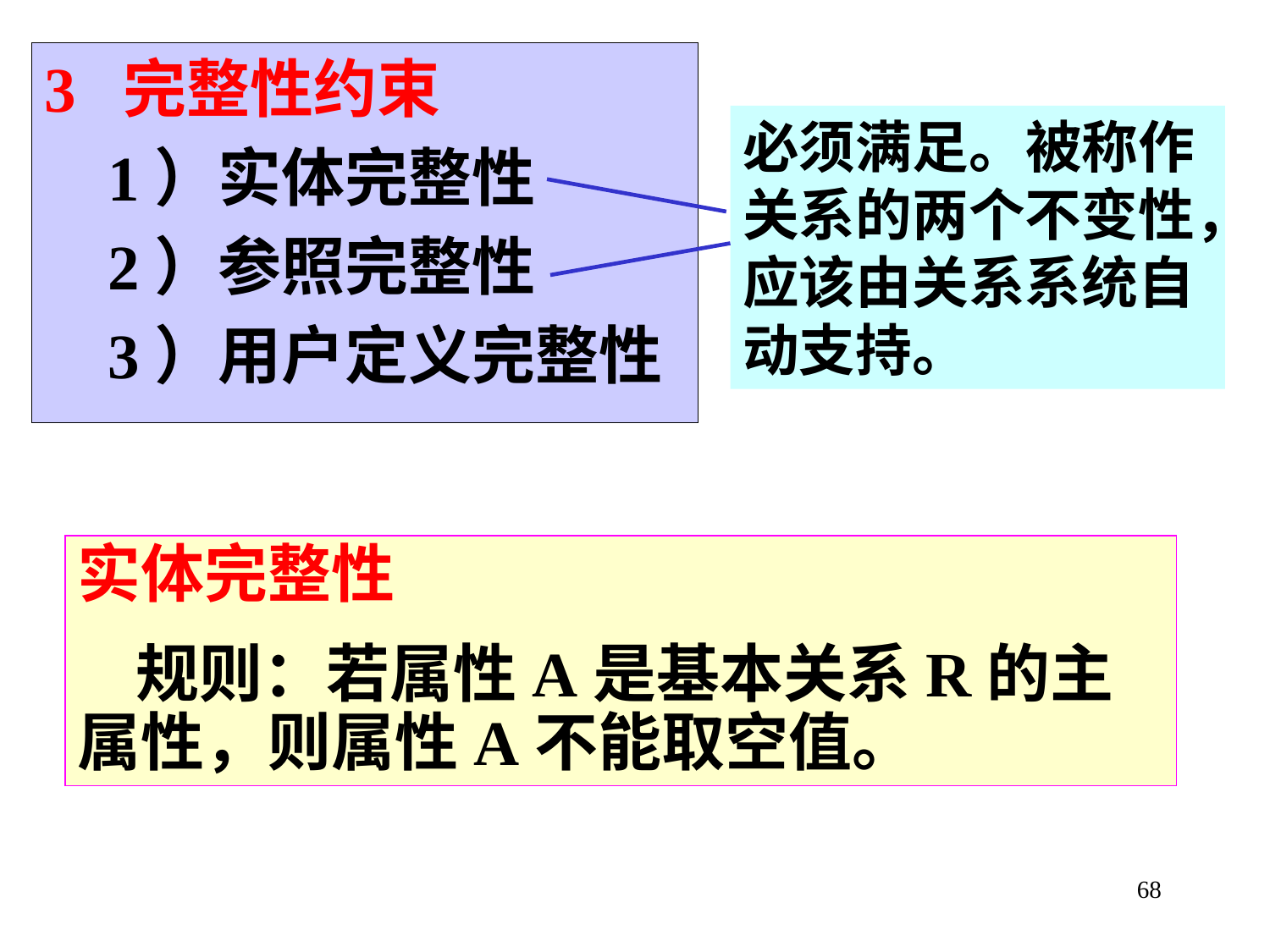

3  完整性约束
    1）实体完整性
    2）参照完整性
    3）用户定义完整性
必须满足。被称作关系的两个不变性，应该由关系系统自动支持。

实体完整性
   规则：若属性A是基本关系R的主属性，则属性A不能取空值。
68